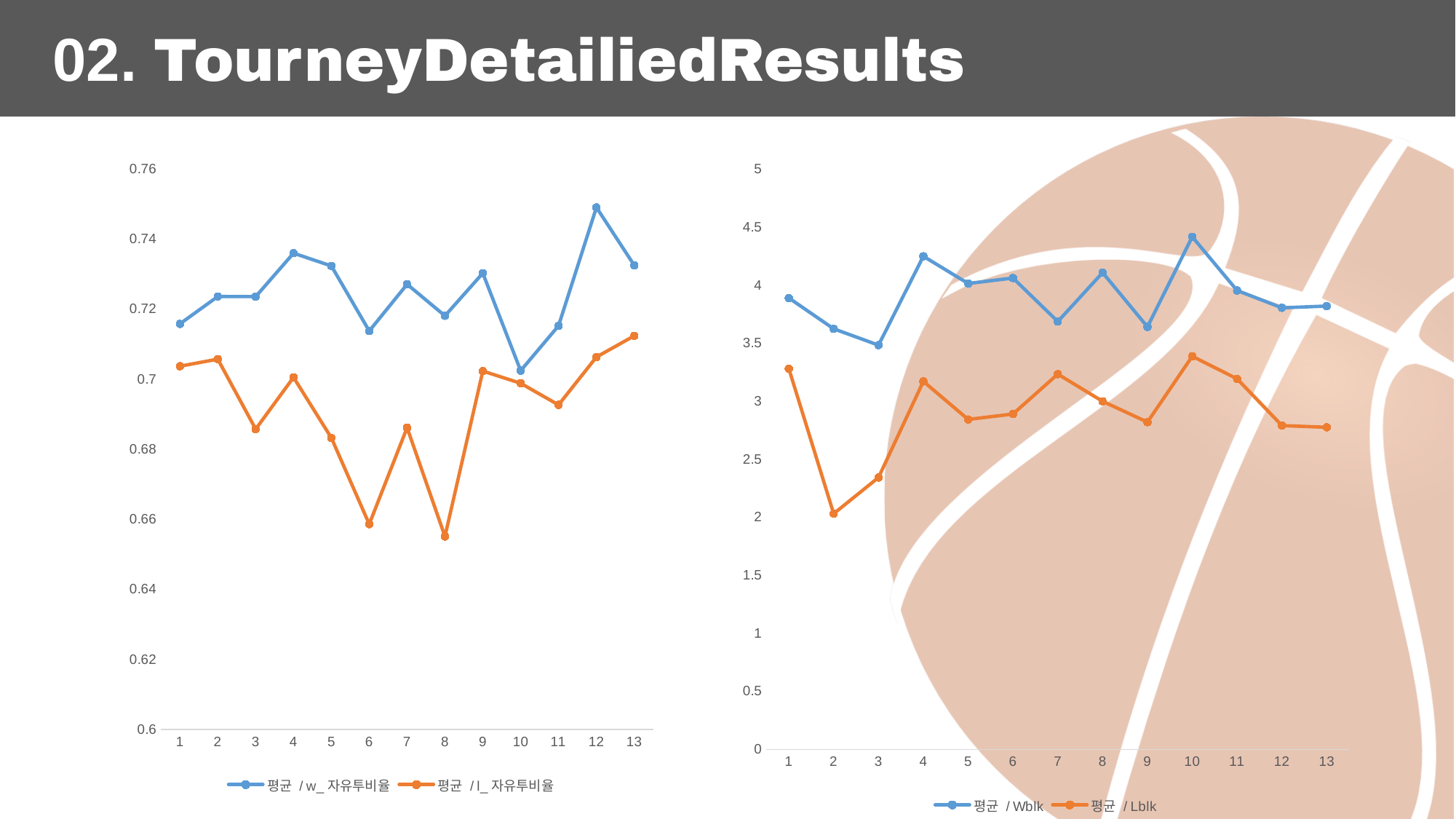

02. TourneyDetailiedResults

### Chart

| Category | 평균 / Wblk | 평균 / Lblk |
|---|---|---|

### Chart

| Category | 평균 / w_자유투비율 | 평균 / l_자유투비율 |
|---|---|---|